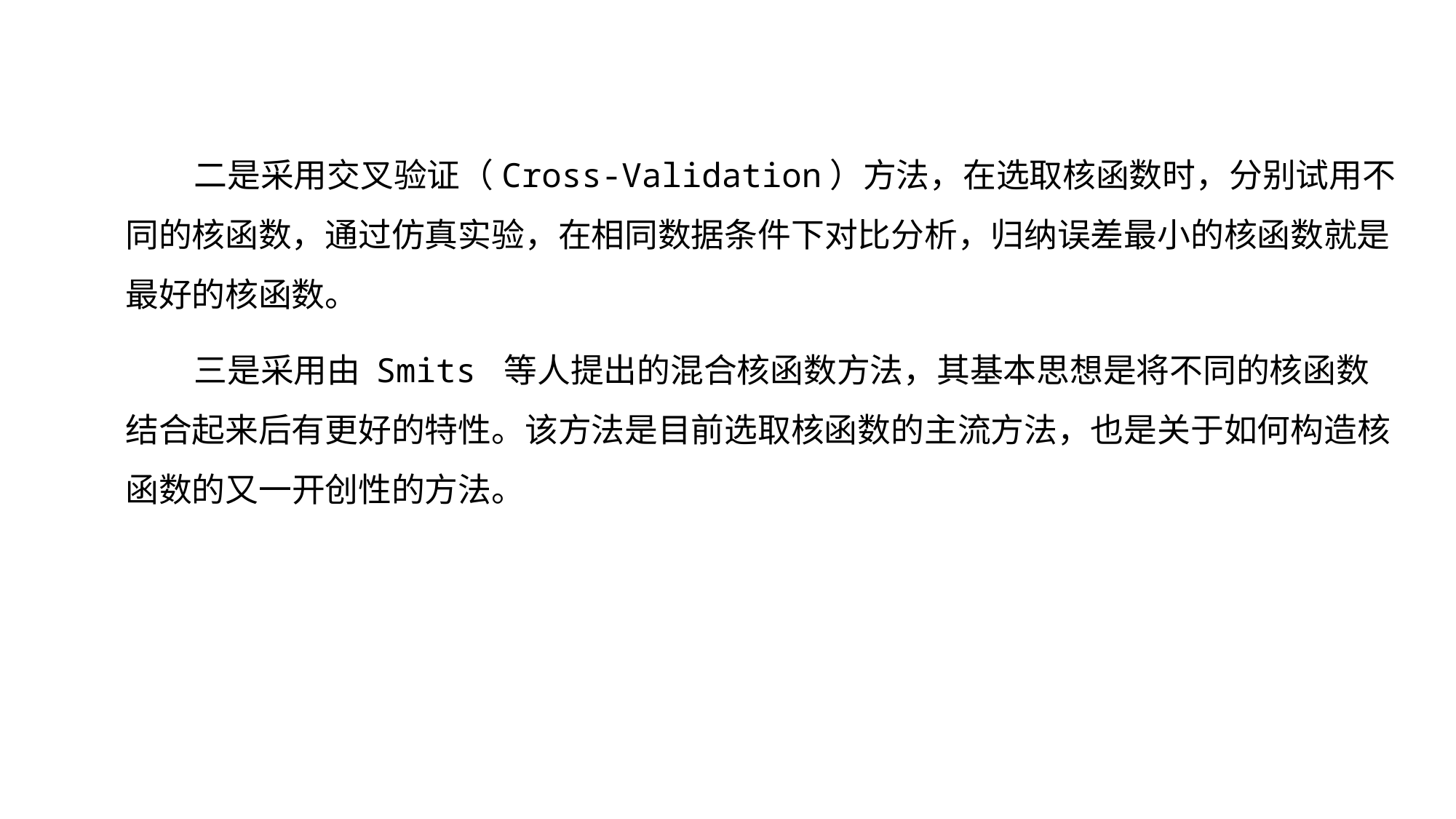

二是采用交叉验证（Cross-Validation）方法，在选取核函数时，分别试用不同的核函数，通过仿真实验，在相同数据条件下对比分析，归纳误差最小的核函数就是最好的核函数。
三是采用由 Smits 等人提出的混合核函数方法，其基本思想是将不同的核函数结合起来后有更好的特性。该方法是目前选取核函数的主流方法，也是关于如何构造核函数的又一开创性的方法。